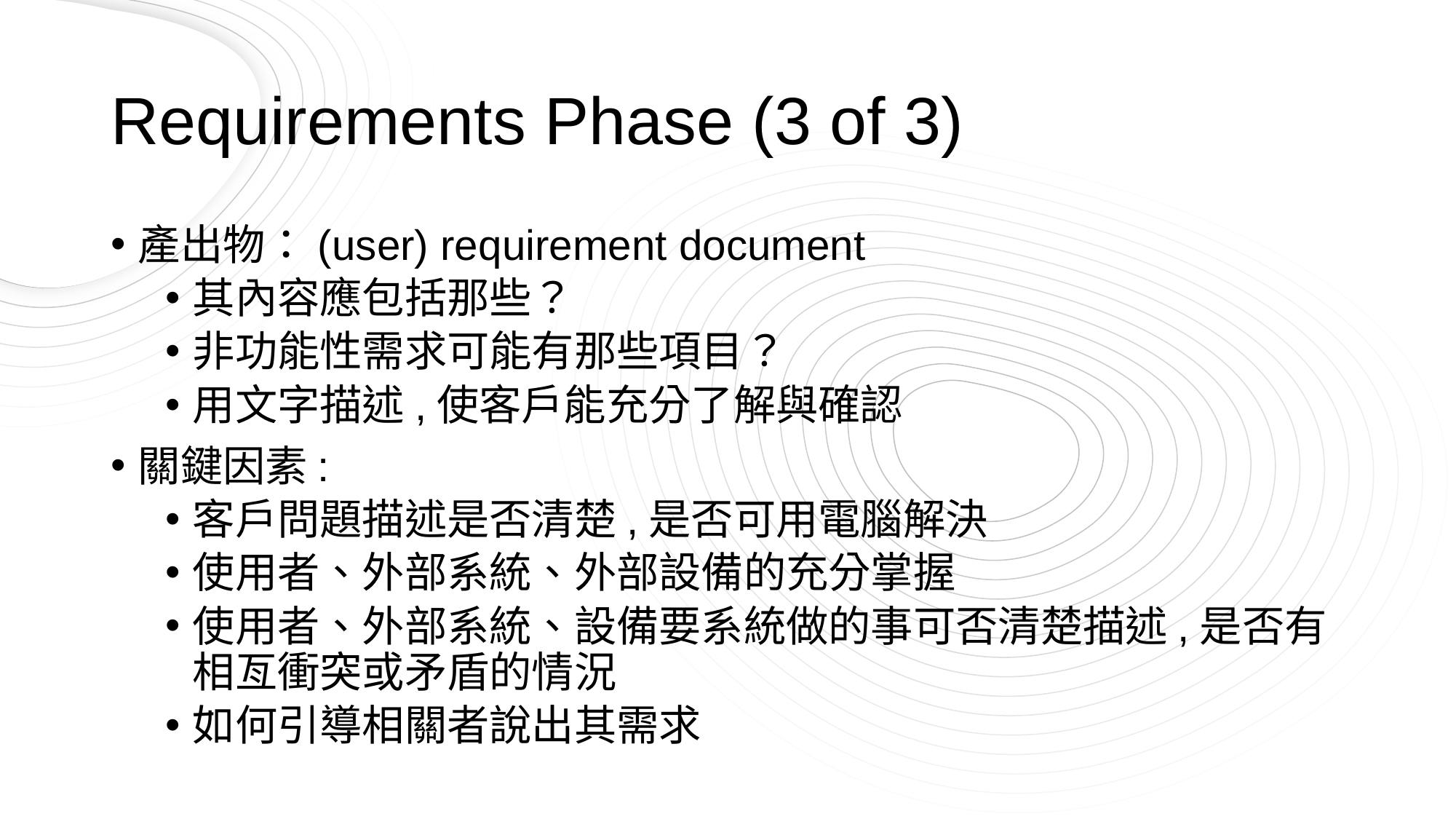

# Requirements Phase (3 of 3)
產出物：(user) requirement document
其內容應包括那些？
非功能性需求可能有那些項目？
用文字描述,使客戶能充分了解與確認
關鍵因素:
客戶問題描述是否清楚,是否可用電腦解決
使用者、外部系統、外部設備的充分掌握
使用者、外部系統、設備要系統做的事可否清楚描述,是否有相亙衝突或矛盾的情況
如何引導相關者說出其需求